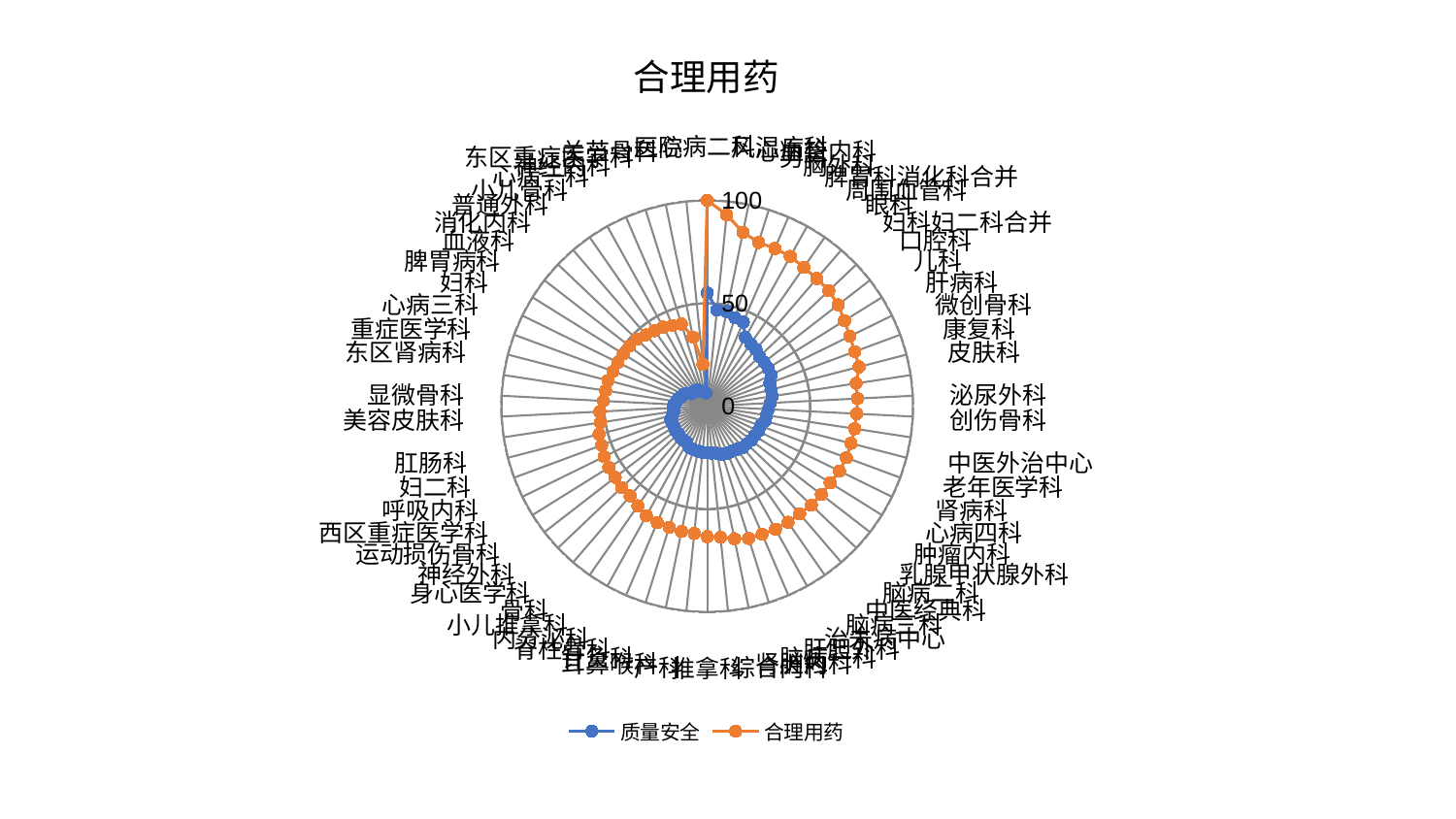

### Chart: 合理用药

| Category | 质量安全 | 合理用药 |
|---|---|---|
| 心病二科 | 55.068298777389714 | 100.0 |
| 风湿病科 | 47.01930229800948 | 93.53818853037417 |
| 心血管内科 | 46.94668190340059 | 86.26295643809767 |
| 男科 | 45.07041549045101 | 83.41273241893731 |
| 胸外科 | 44.476004901613344 | 83.39445335795452 |
| 脾胃科消化科合并 | 38.23667614481771 | 83.24247478764082 |
| 周围血管科 | 36.898751168272334 | 82.1243323536282 |
| 眼科 | 36.39623577875992 | 81.74261995596814 |
| 妇科妇二科合并 | 35.03167563152726 | 81.49957516874146 |
| 口腔科 | 34.9683091311708 | 80.45842009575651 |
| 儿科 | 34.865349876159854 | 78.58384318543494 |
| 肝病科 | 34.6328684202378 | 77.18010188030875 |
| 微创骨科 | 32.456553035194204 | 76.45522595158026 |
| 康复科 | 32.00449610592035 | 76.23713055160565 |
| 皮肤科 | 31.877608784630688 | 73.18370016343876 |
| 泌尿外科 | 30.768115298323416 | 73.15766096273913 |
| 创伤骨科 | 29.78498903612306 | 72.73617565320754 |
| 中医外治中心 | 29.16228441109859 | 72.46948234292904 |
| 老年医学科 | 29.02673535501548 | 72.12645992867417 |
| 肾病科 | 27.640321464474066 | 72.0793859919874 |
| 心病四科 | 27.61521869877737 | 71.56044919307904 |
| 肿瘤内科 | 27.085467159391946 | 70.37099756886428 |
| 乳腺甲状腺外科 | 27.032889361067397 | 70.09644188079943 |
| 脑病二科 | 26.522805142759232 | 69.78996334290954 |
| 中医经典科 | 26.517959109617532 | 68.92213853477615 |
| 脑病三科 | 25.53605211076821 | 68.73209546572186 |
| 治未病中心 | 24.980085522289166 | 68.37849127025083 |
| 肝胆外科 | 24.901895853734324 | 67.72336249259514 |
| 脑病一科 | 24.499201299813784 | 67.31898980718057 |
| 肾脏内科 | 23.395499916373073 | 65.7352084097145 |
| 综合内科 | 22.93129134684303 | 63.97965441267774 |
| 推拿科 | 22.614603413336162 | 63.39870367437566 |
| 产科 | 22.55390872602854 | 62.16233583205823 |
| 耳鼻喉科 | 22.285716377136147 | 62.13339274576541 |
| 针灸科 | 22.072445854228242 | 61.67286146442394 |
| 脊柱骨科 | 21.91364689246343 | 61.53942112661423 |
| 内分泌科 | 20.337543323677867 | 60.89119727820544 |
| 小儿推拿科 | 20.109213151793536 | 58.95578729521334 |
| 骨科 | 19.98307872871858 | 57.478434843174284 |
| 身心医学科 | 19.485596241427267 | 57.42423981627283 |
| 神经外科 | 19.405911774636255 | 56.48768211138221 |
| 运动损伤骨科 | 18.978427196068104 | 56.33762751786892 |
| 西区重症医学科 | 18.896631885553123 | 55.78513883751342 |
| 呼吸内科 | 18.854807192405698 | 54.70418394253265 |
| 妇二科 | 17.485667201247185 | 54.23902626437738 |
| 肛肠科 | 16.520713066980978 | 52.482809704256724 |
| 美容皮肤科 | 16.308298377102595 | 52.2371475318418 |
| 显微骨科 | 16.202304658008508 | 50.483134731749324 |
| 东区肾病科 | 15.076172605775275 | 49.918664524462905 |
| 重症医学科 | 14.519596943843998 | 49.799128769173166 |
| 心病三科 | 13.388281674476863 | 48.75514245260421 |
| 妇科 | 12.805637803869349 | 48.246497235987086 |
| 脾胃病科 | 11.817775645240319 | 48.06276042119566 |
| 血液科 | 9.8350007806657 | 47.67595919623017 |
| 消化内科 | 9.71084228113997 | 47.15980607508671 |
| 普通外科 | 9.693170128090124 | 45.70123081320136 |
| 小儿骨科 | 9.43598866774509 | 44.68053101135186 |
| 心病一科 | 8.985550165897498 | 44.00647207478053 |
| 神经内科 | 7.644373915984071 | 42.744125218755606 |
| 东区重症医学科 | 7.405861078276169 | 41.881396877625896 |
| 关节骨科 | 7.11609414934679 | 34.236327905385835 |
| 医院 | 6.449558131179515 | 20.50322879598319 |
69